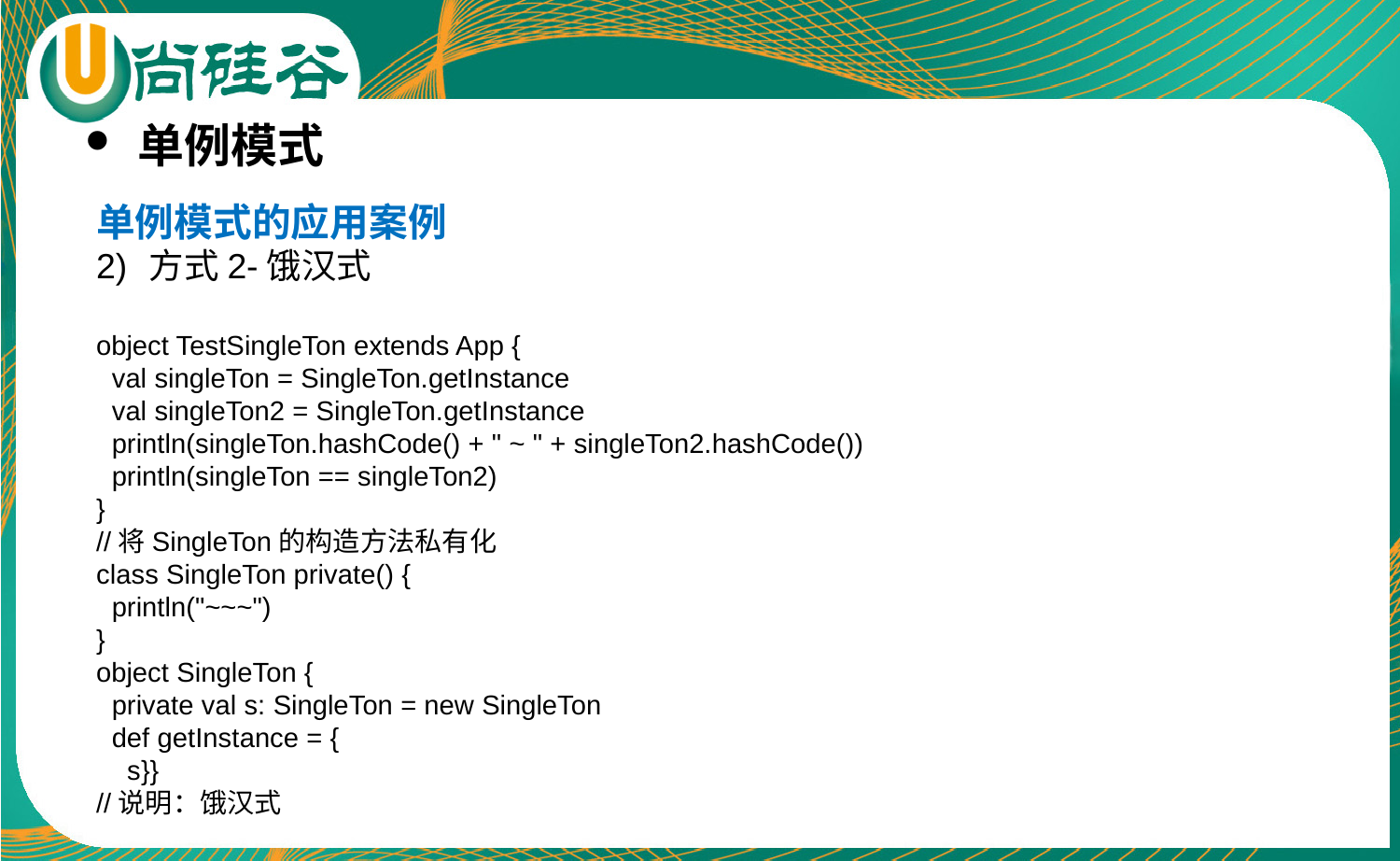

单例模式

单例模式的应用案例
方式2-饿汉式

object TestSingleTon extends App {
  val singleTon = SingleTon.getInstance
  val singleTon2 = SingleTon.getInstance
  println(singleTon.hashCode() + " ~ " + singleTon2.hashCode())
  println(singleTon == singleTon2)
}
//将SingleTon的构造方法私有化
class SingleTon private() {
  println("~~~")
}
object SingleTon {
  private val s: SingleTon = new SingleTon
  def getInstance = {
    s}}
//说明：饿汉式